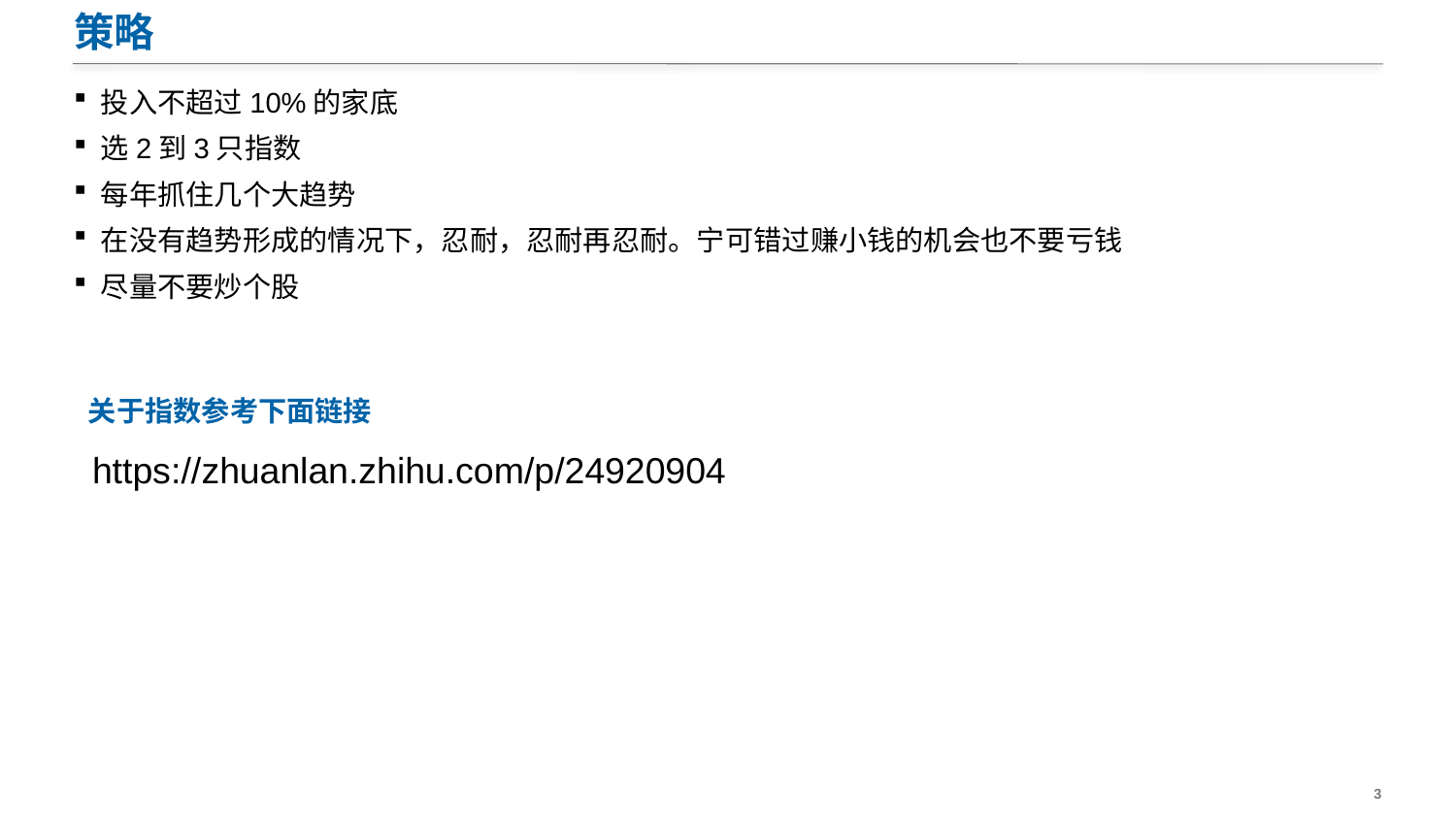

# 策略
投入不超过10%的家底
选2到3只指数
每年抓住几个大趋势
在没有趋势形成的情况下，忍耐，忍耐再忍耐。宁可错过赚小钱的机会也不要亏钱
尽量不要炒个股

关于指数参考下面链接
https://zhuanlan.zhihu.com/p/24920904